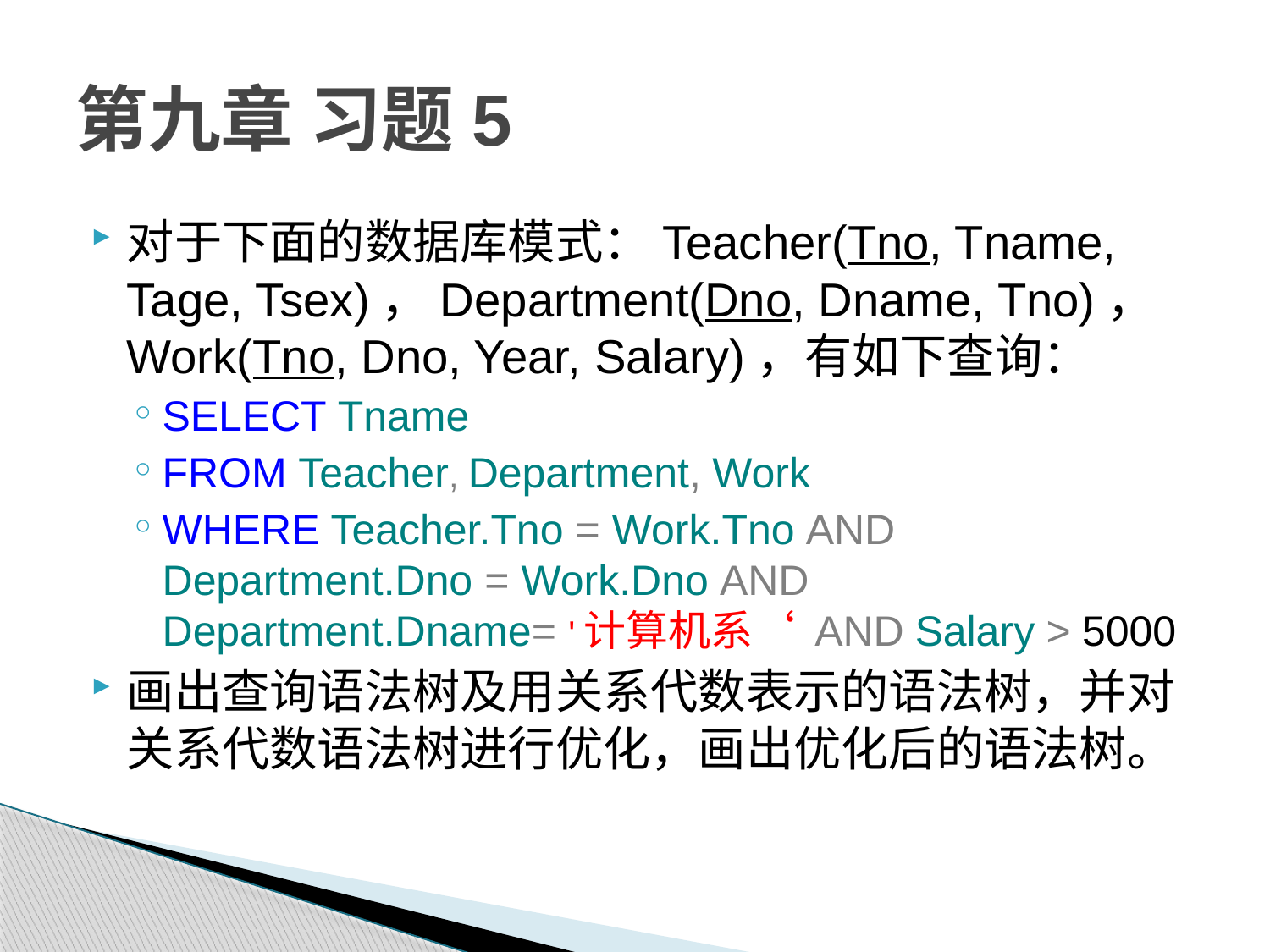

# 第九章 习题5
对于下面的数据库模式：Teacher(Tno, Tname, Tage, Tsex)，Department(Dno, Dname, Tno)，Work(Tno, Dno, Year, Salary)，有如下查询：
SELECT Tname
FROM Teacher, Department, Work
WHERE Teacher.Tno = Work.Tno AND 		Department.Dno = Work.Dno AND 	Department.Dname= '计算机系‘ AND Salary > 5000
画出查询语法树及用关系代数表示的语法树，并对关系代数语法树进行优化，画出优化后的语法树。